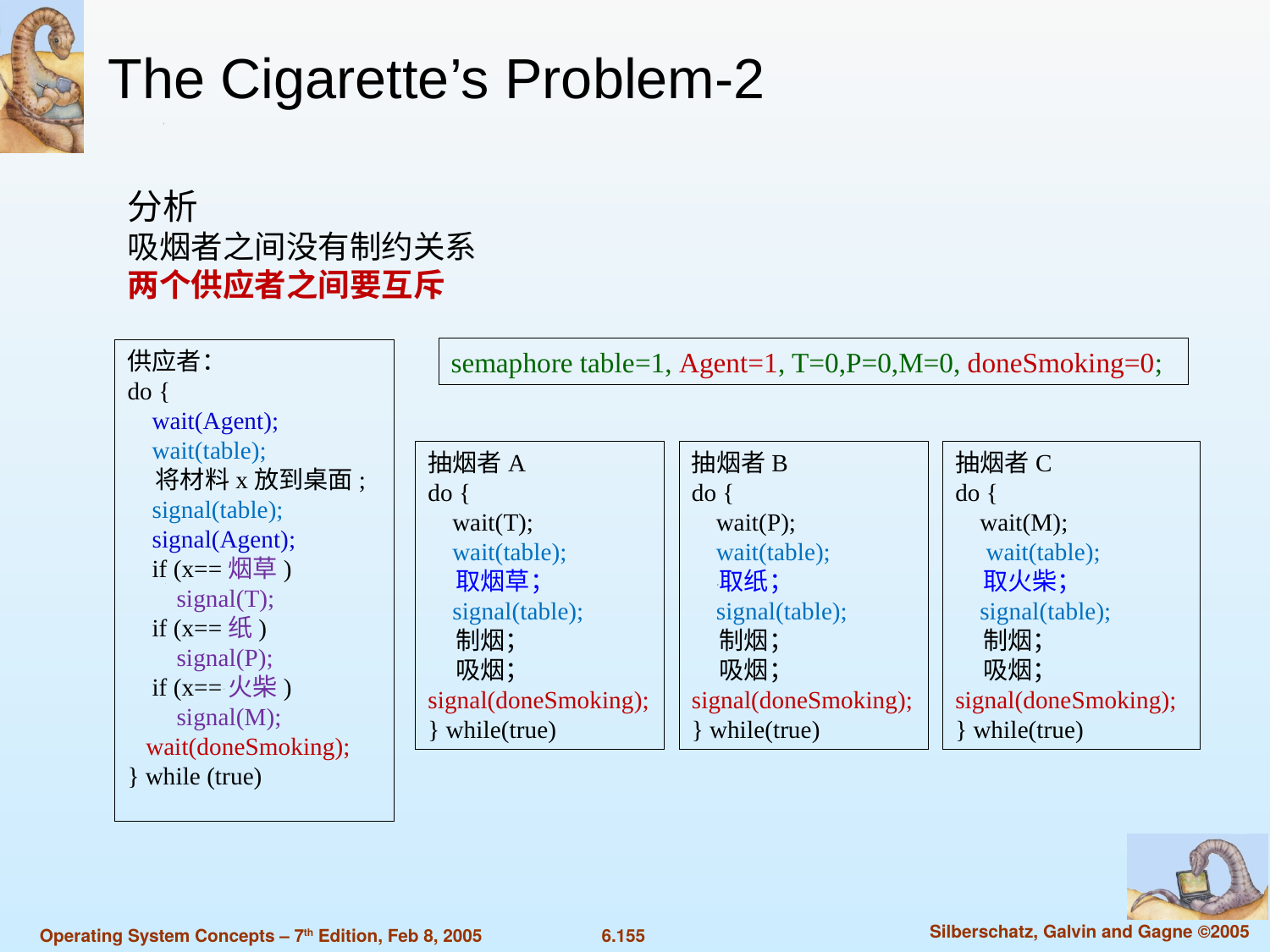

The Cigarette’s Problem-2
分析
吸烟者之间没有制约关系
两个供应者之间要互斥
semaphore table=1, Agent=1, T=0,P=0,M=0, doneSmoking=0;
供应者：
do {
    wait(Agent);
    wait(table);
    将材料x放到桌面;
    signal(table);
    signal(Agent);
    if (x==烟草)
        signal(T);
    if (x==纸)
        signal(P);
    if (x==火柴)
        signal(M);
   wait(doneSmoking);
} while (true)

抽烟者A
do {
    wait(T);
    wait(table);
    取烟草；
    signal(table);
    制烟；
    吸烟；
signal(doneSmoking);
} while(true)
抽烟者B
do {
    wait(P);
    wait(table);
    取纸；
    signal(table);
    制烟；
    吸烟；
signal(doneSmoking);
} while(true)
抽烟者C
do {
    wait(M);
     wait(table);
    取火柴；
    signal(table);
    制烟；
    吸烟；
signal(doneSmoking);
} while(true)